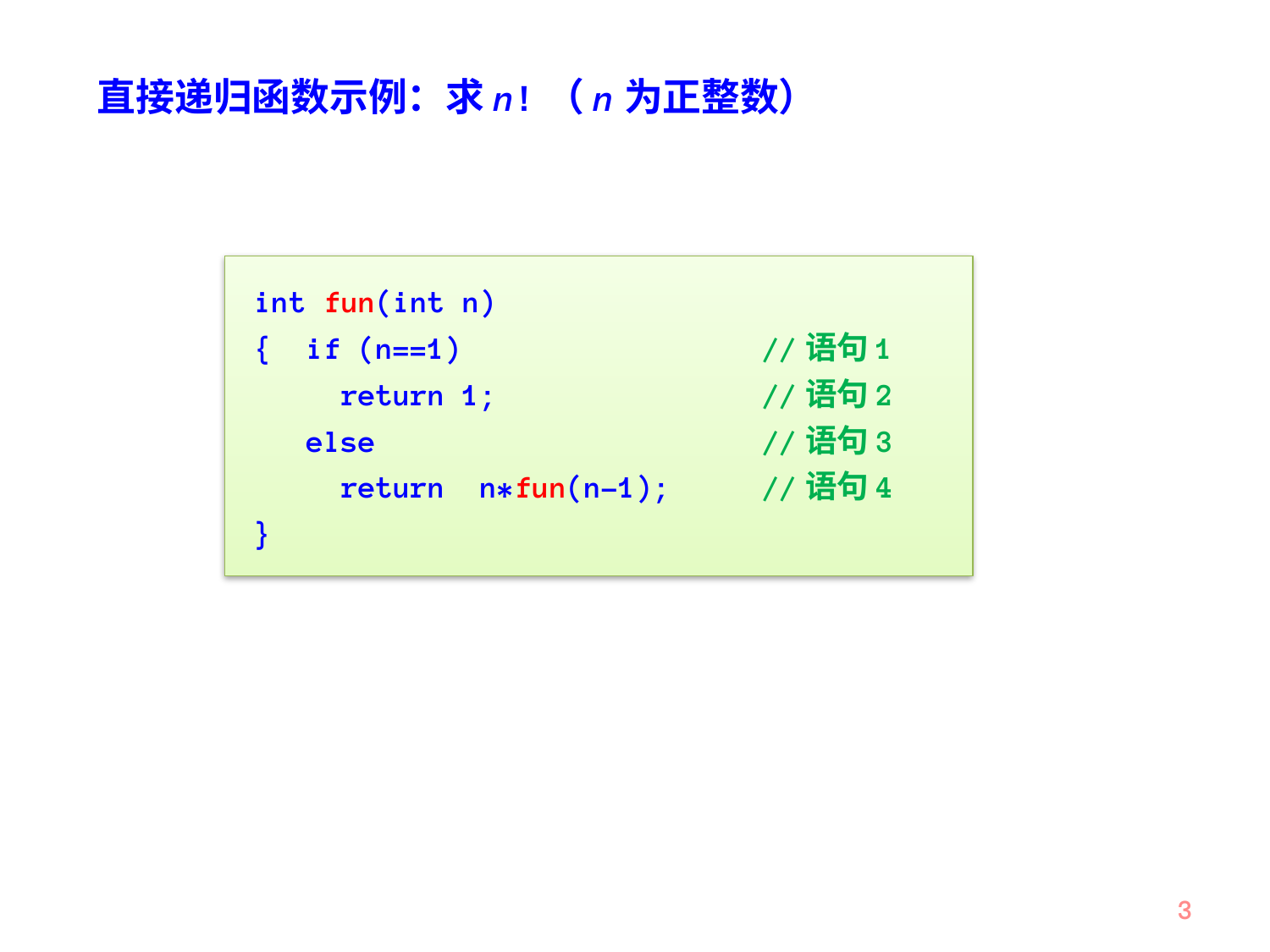

直接递归函数示例：求n!（n为正整数）
int fun(int n)
{  if (n==1) 			//语句1
     return 1;			//语句2
   else 			//语句3
     return  n*fun(n-1);	//语句4
}
3